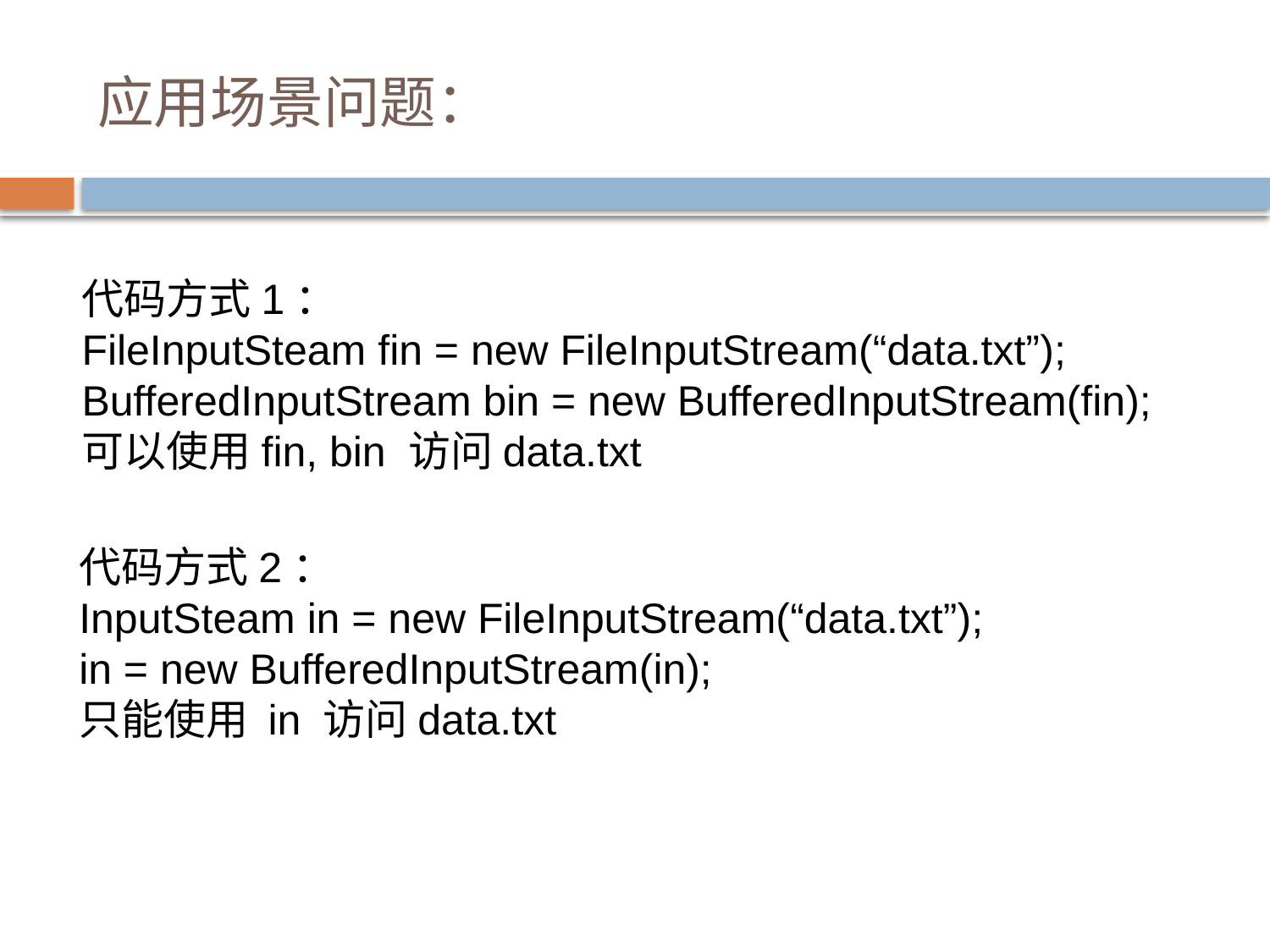

# 应用场景问题：
代码方式1：
FileInputSteam fin = new FileInputStream(“data.txt”);
BufferedInputStream bin = new BufferedInputStream(fin);
可以使用fin, bin 访问data.txt
代码方式2：
InputSteam in = new FileInputStream(“data.txt”);
in = new BufferedInputStream(in);
只能使用 in 访问data.txt